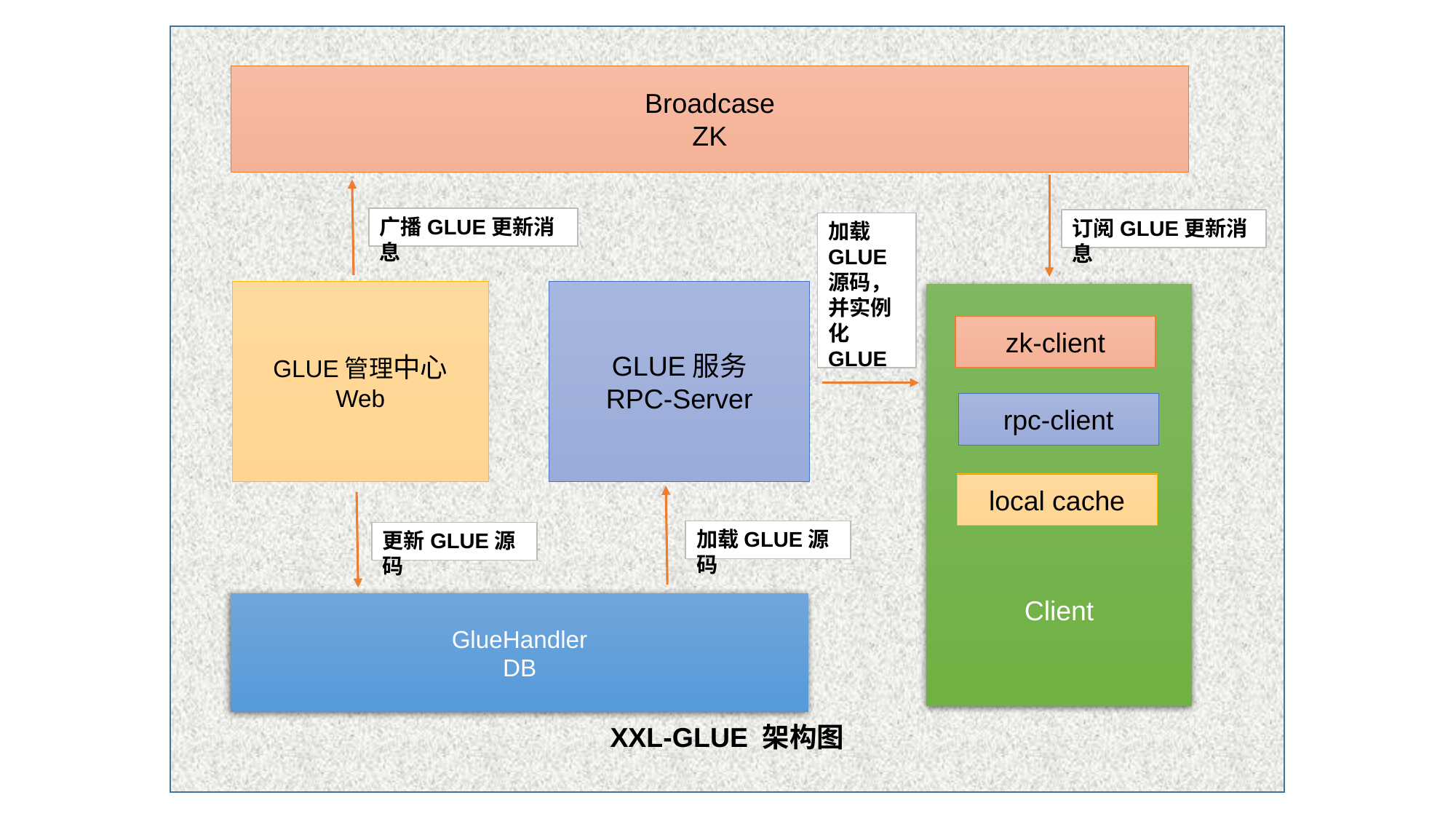

XXL-GLUE 架构图
Broadcase
ZK
广播GLUE更新消息
订阅GLUE更新消息
加载GLUE源码，并实例化GLUE
GLUE管理中心
Web
GLUE服务
RPC-Server

Client
zk-client
rpc-client
local cache
加载GLUE源码
更新GLUE源码
GlueHandler
DB